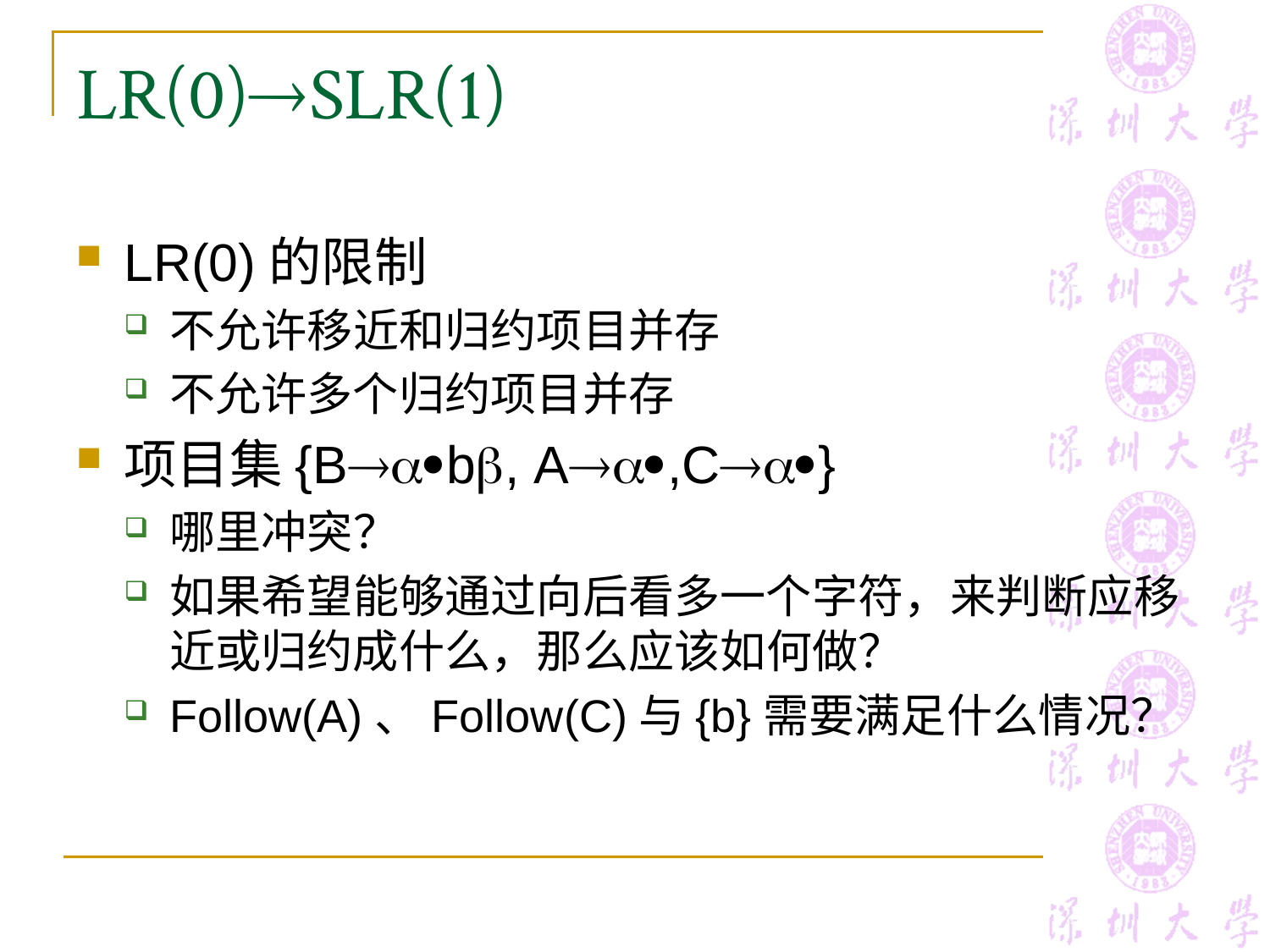

# LR(0)→SLR(1)
LR(0)的限制
不允许移近和归约项目并存
不允许多个归约项目并存
项目集{B→α•bβ, A→α•,C→α•}
哪里冲突？
如果希望能够通过向后看多一个字符，来判断应移近或归约成什么，那么应该如何做？
Follow(A)、Follow(C)与{b}需要满足什么情况？